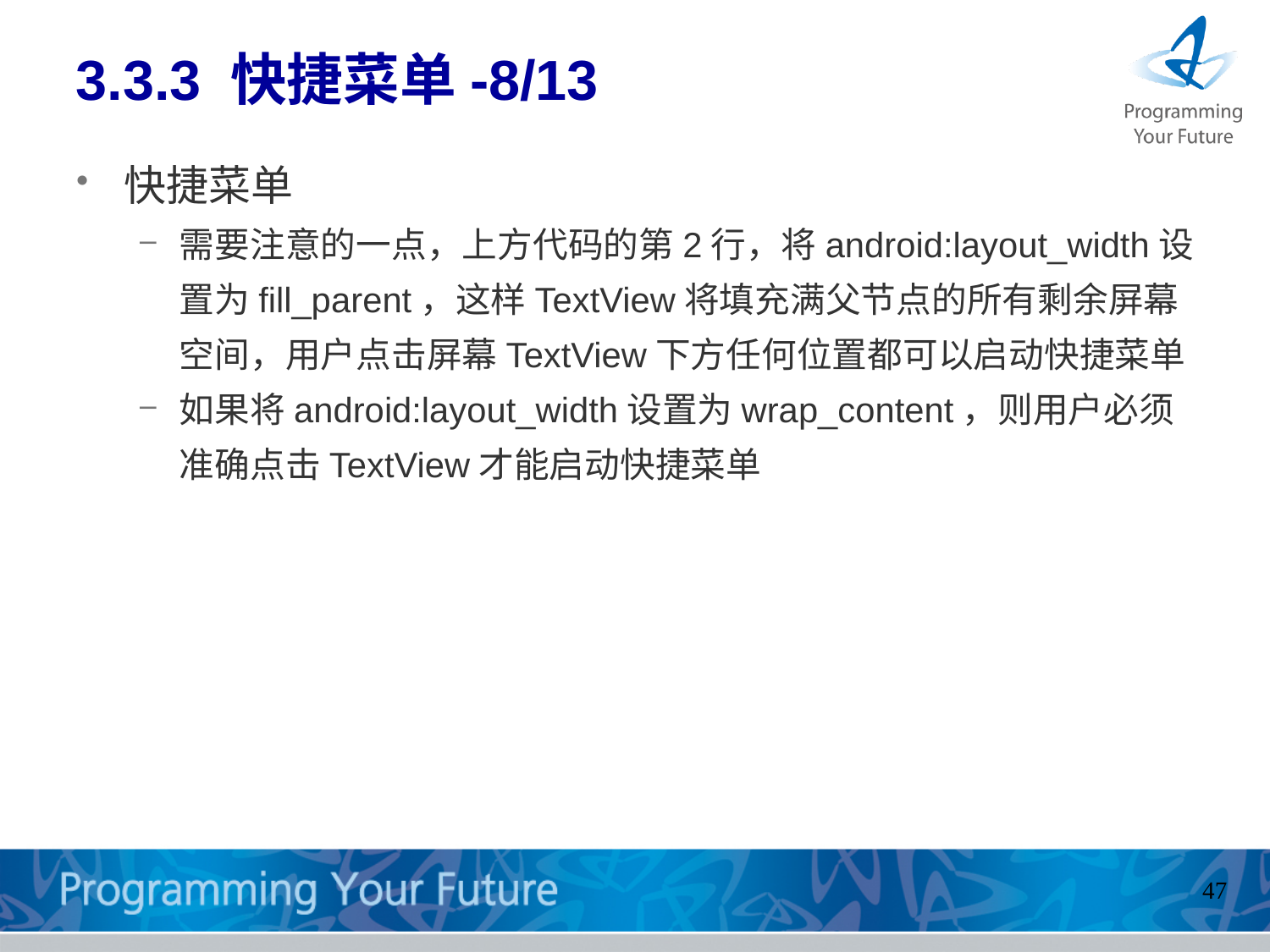

3.3.3 快捷菜单-8/13
快捷菜单
需要注意的一点，上方代码的第2行，将android:layout_width设置为fill_parent，这样TextView将填充满父节点的所有剩余屏幕空间，用户点击屏幕TextView下方任何位置都可以启动快捷菜单
如果将android:layout_width设置为wrap_content，则用户必须准确点击TextView才能启动快捷菜单